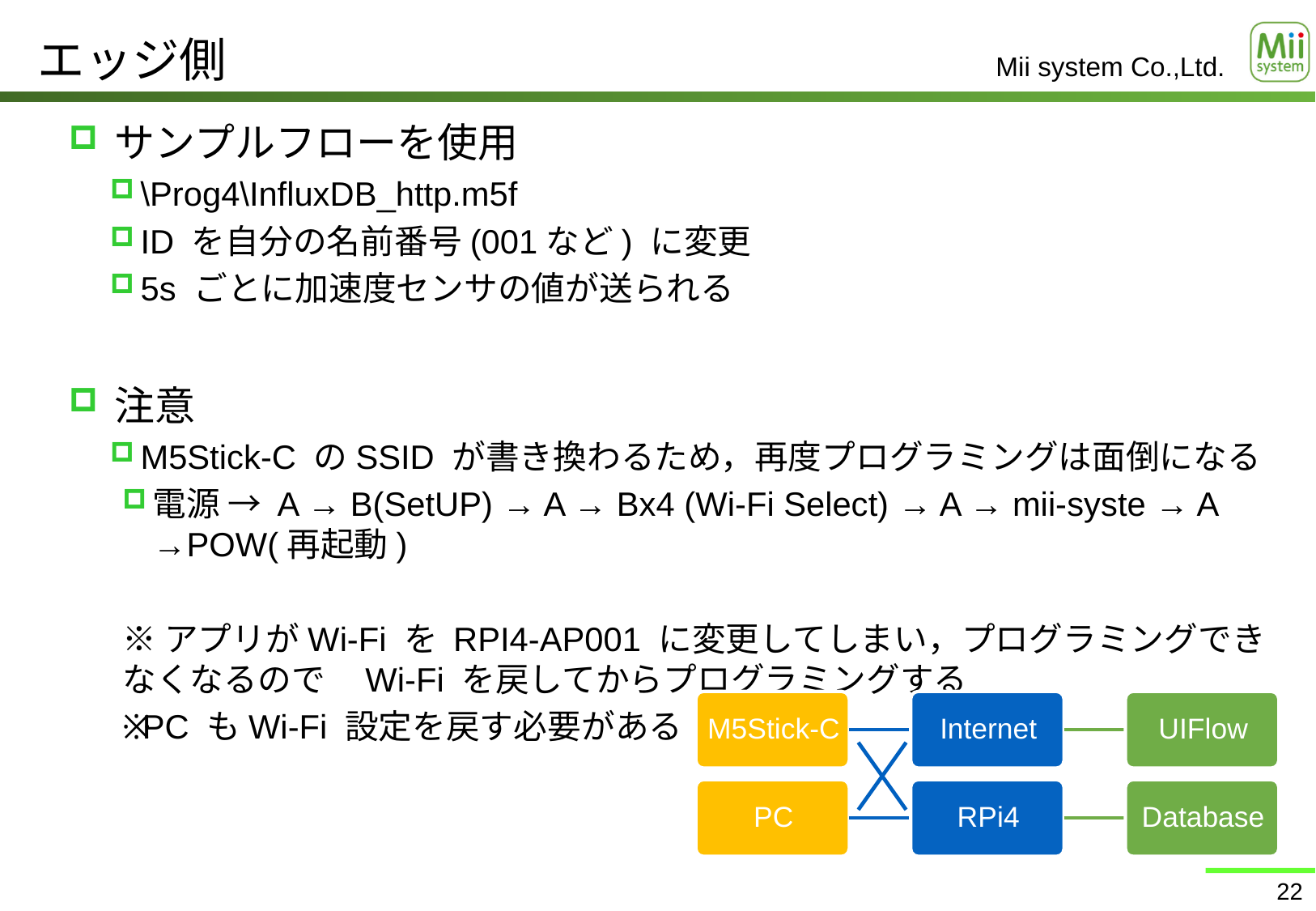

# エッジ側
サンプルフローを使用
\Prog4\InfluxDB_http.m5f
ID を自分の名前番号(001など) に変更
5s ごとに加速度センサの値が送られる

注意
M5Stick-C のSSID が書き換わるため，再度プログラミングは面倒になる
電源 → A → B(SetUP) → A → Bx4 (Wi-Fi Select) → A → mii-syste → A →POW(再起動)

※アプリがWi-Fi を RPI4-AP001 に変更してしまい，プログラミングできなくなるので	Wi-Fi を戻してからプログラミングする
※PC もWi-Fi 設定を戻す必要がある
M5Stick-C

Internet

UIFlow
PC

RPi4

Database
22